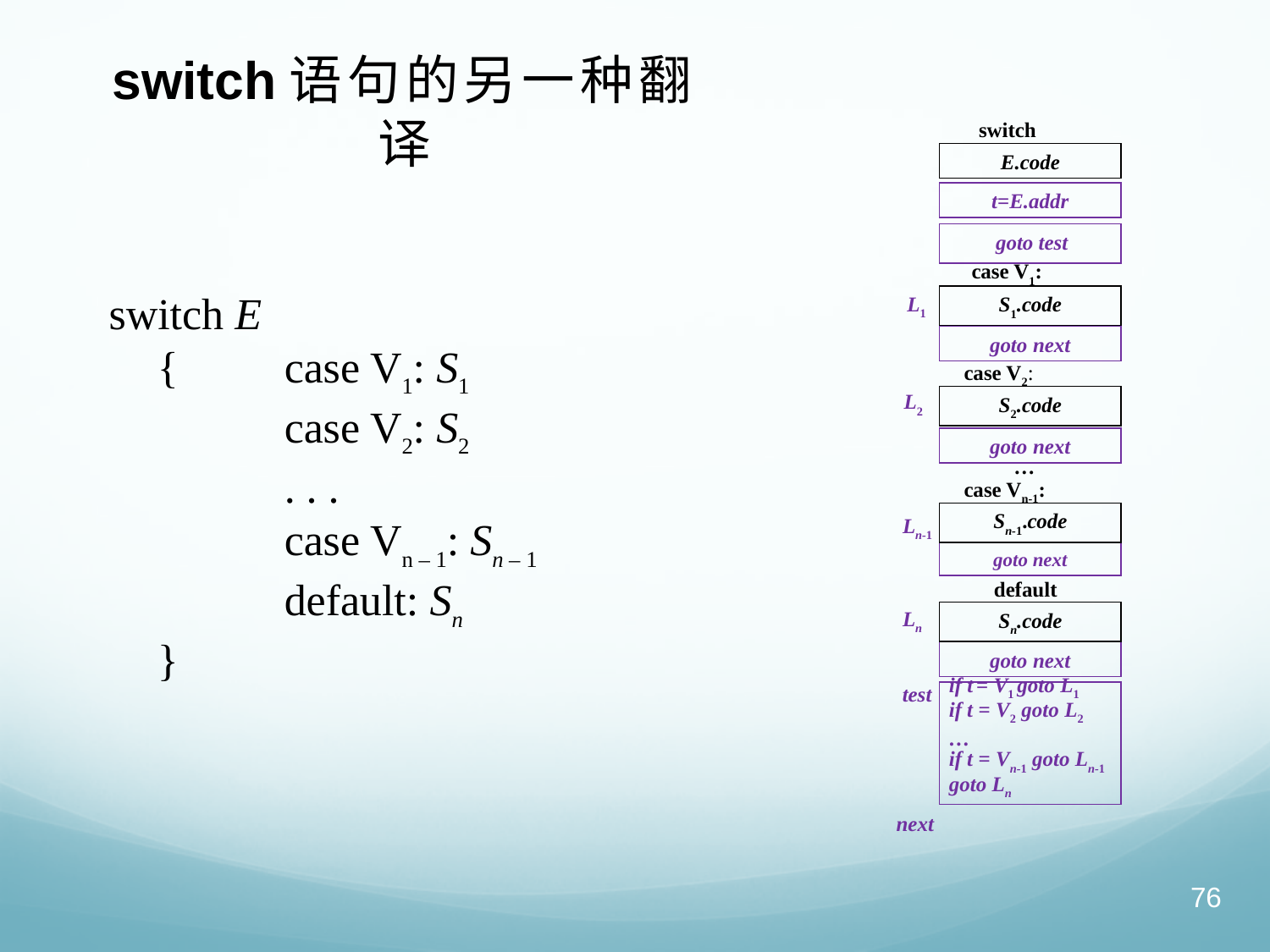

switch
E.code
t=E.addr
case V1:
L1
S1.code
case V2:
L2
S2.code
…
case Vn-1:
Sn-1.code
Ln-1
default
Ln
Sn.code
if t = V1 goto L1
if t = V2 goto L2
…
if t = Vn-1 goto Ln-1
goto Ln
# switch语句的另一种翻译

 goto test
test
switch E
	{	case V1: S1
		case V2: S2
		. . .
		case Vn – 1: Sn – 1
		default: Sn
	}
goto next
goto next
goto next
goto next
next
76